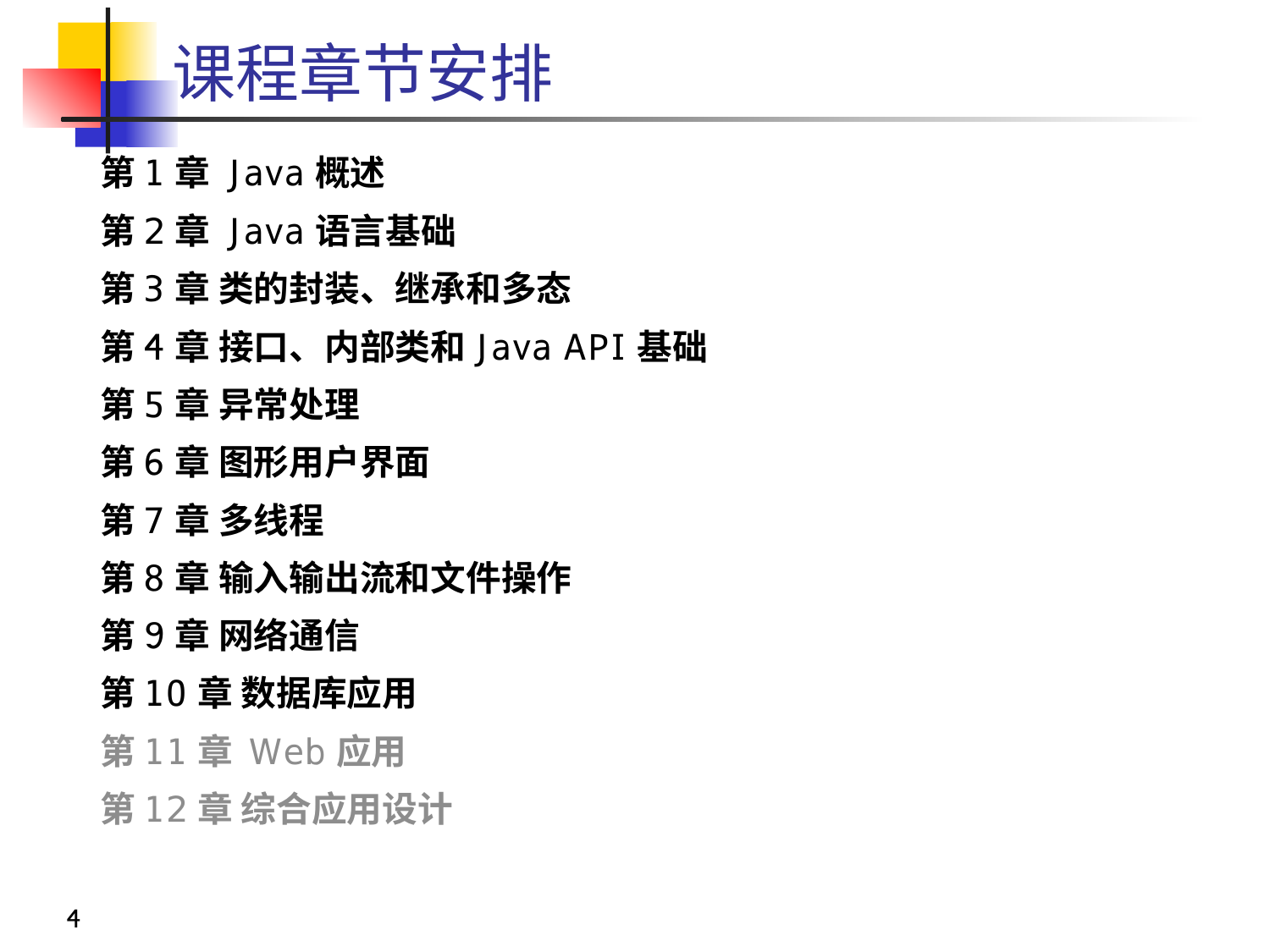

# 课程章节安排
第1章 Java概述
第2章 Java语言基础
第3章 类的封装、继承和多态
第4章 接口、内部类和Java API基础
第5章 异常处理
第6章 图形用户界面
第7章 多线程
第8章 输入输出流和文件操作
第9章 网络通信
第10章 数据库应用
第11章 Web应用
第12章 综合应用设计
4